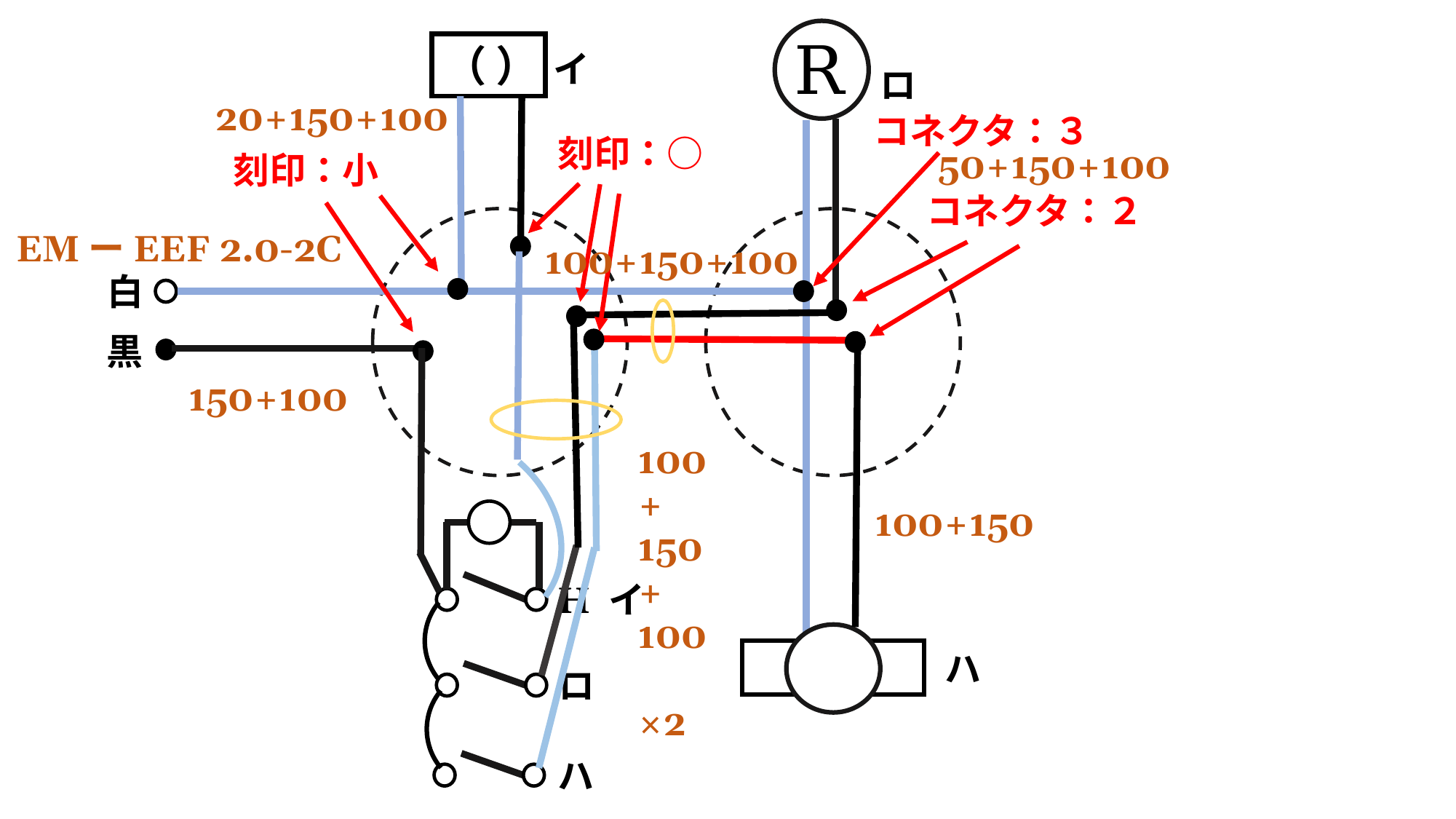

R
（ ）

イ
ロ
20+150+100
コネクタ：３
刻印：○
50+150+100
刻印：小
コネクタ：２

EMーEEF 2.0-2C
100+150+100

白

黒

150+100

100
+
150
+
100

×2

100+150

H イ

ハ
ロ

ハ